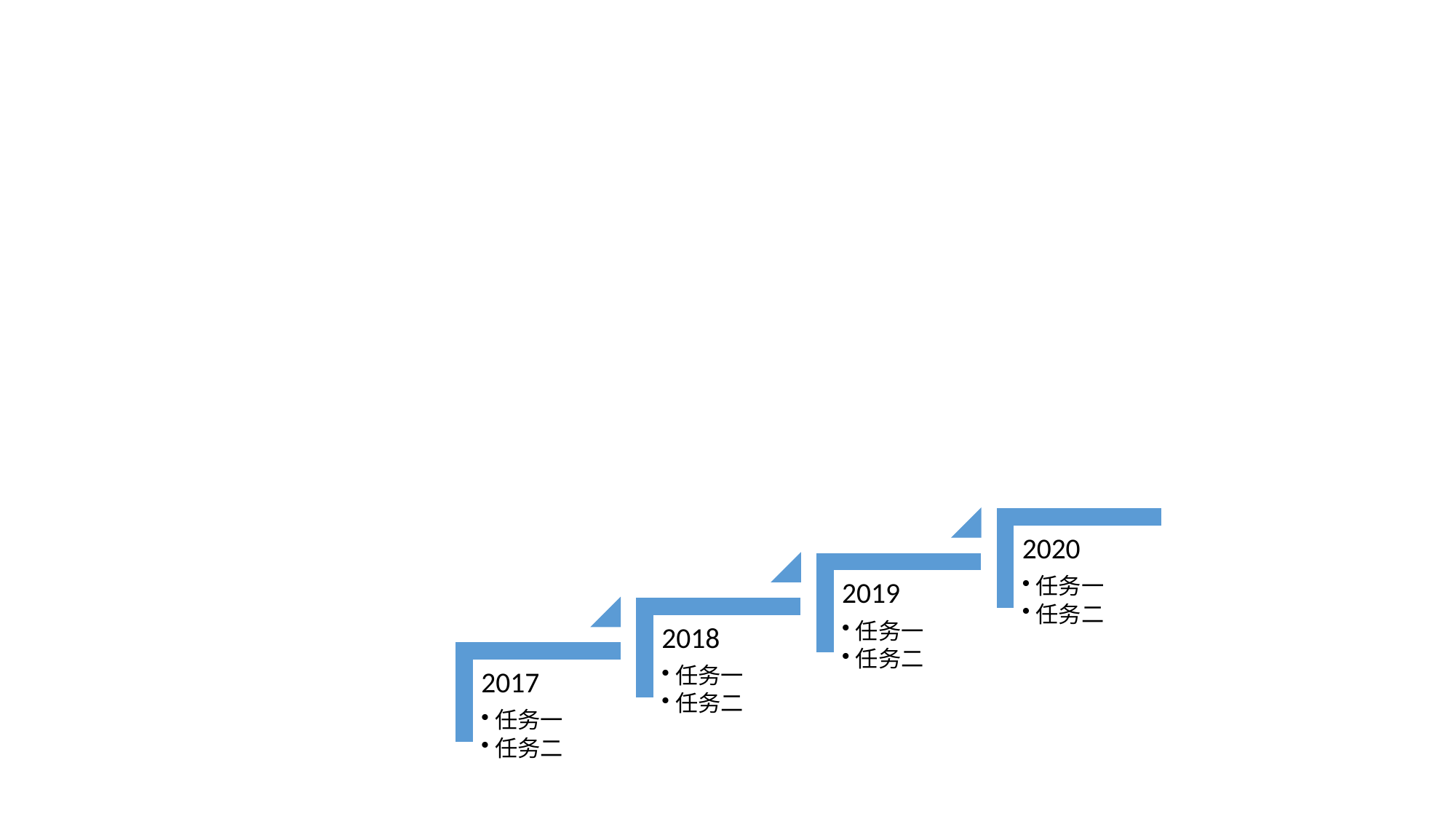

#
2017
任务一
任务二
2018
任务一
任务二
2019
任务一
任务二
2020
任务一
任务二